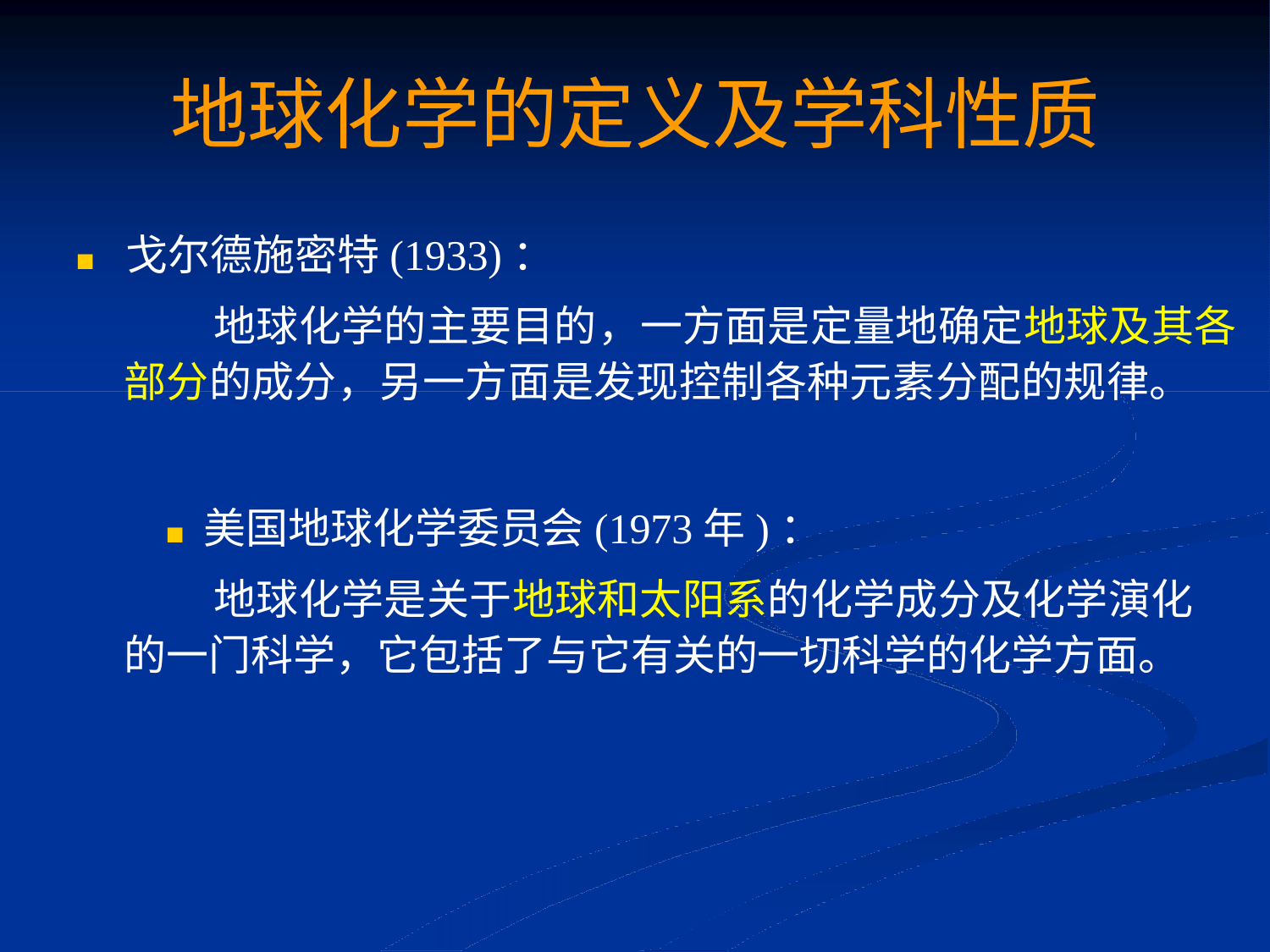

# 地球化学的定义及学科性质
◼	戈尔德施密特(1933)：
地球化学的主要目的，一方面是定量地确定地球及其各 部分的成分，另一方面是发现控制各种元素分配的规律。

◼	美国地球化学委员会(1973年)：
地球化学是关于地球和太阳系的化学成分及化学演化 的一门科学，它包括了与它有关的一切科学的化学方面。